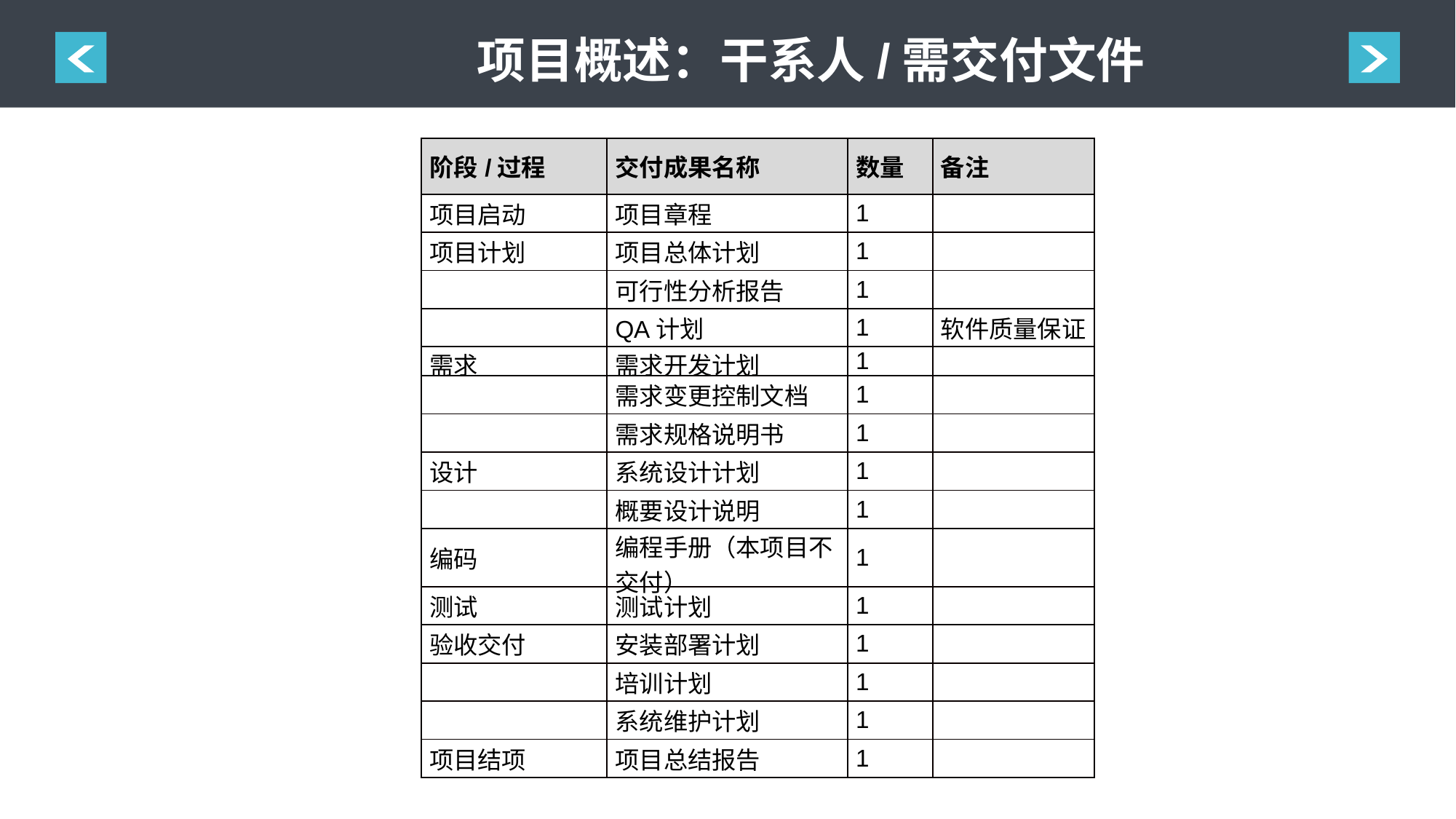

项目概述：干系人/需交付文件

| 阶段/过程 | 交付成果名称 | 数量 | 备注 |
| --- | --- | --- | --- |
| 项目启动 | 项目章程 | 1 |  |
| 项目计划 | 项目总体计划 | 1 |  |
|  | 可行性分析报告 | 1 |  |
|  | QA计划 | 1 | 软件质量保证 |
| 需求 | 需求开发计划 | 1 |  |
|  | 需求变更控制文档 | 1 |  |
|  | 需求规格说明书 | 1 |  |
| 设计 | 系统设计计划 | 1 |  |
|  | 概要设计说明 | 1 |  |
| 编码 | 编程手册（本项目不交付） | 1 |  |
| 测试 | 测试计划 | 1 |  |
| 验收交付 | 安装部署计划 | 1 |  |
|  | 培训计划 | 1 |  |
|  | 系统维护计划 | 1 |  |
| 项目结项 | 项目总结报告 | 1 |  |